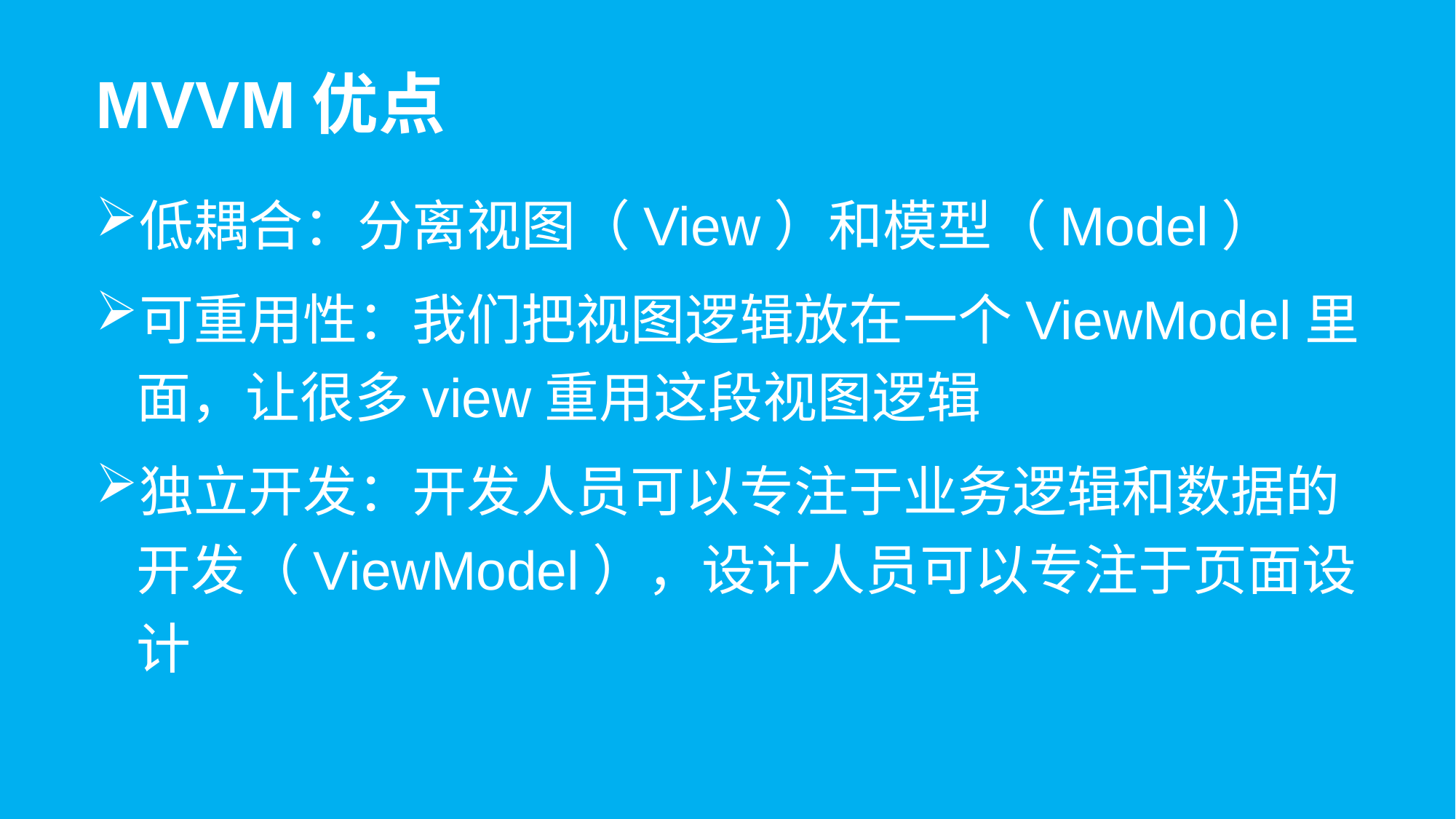

# MVVM优点
低耦合：分离视图（View）和模型（Model）
可重用性：我们把视图逻辑放在一个ViewModel里面，让很多view重用这段视图逻辑
独立开发：开发人员可以专注于业务逻辑和数据的开发（ViewModel），设计人员可以专注于页面设计